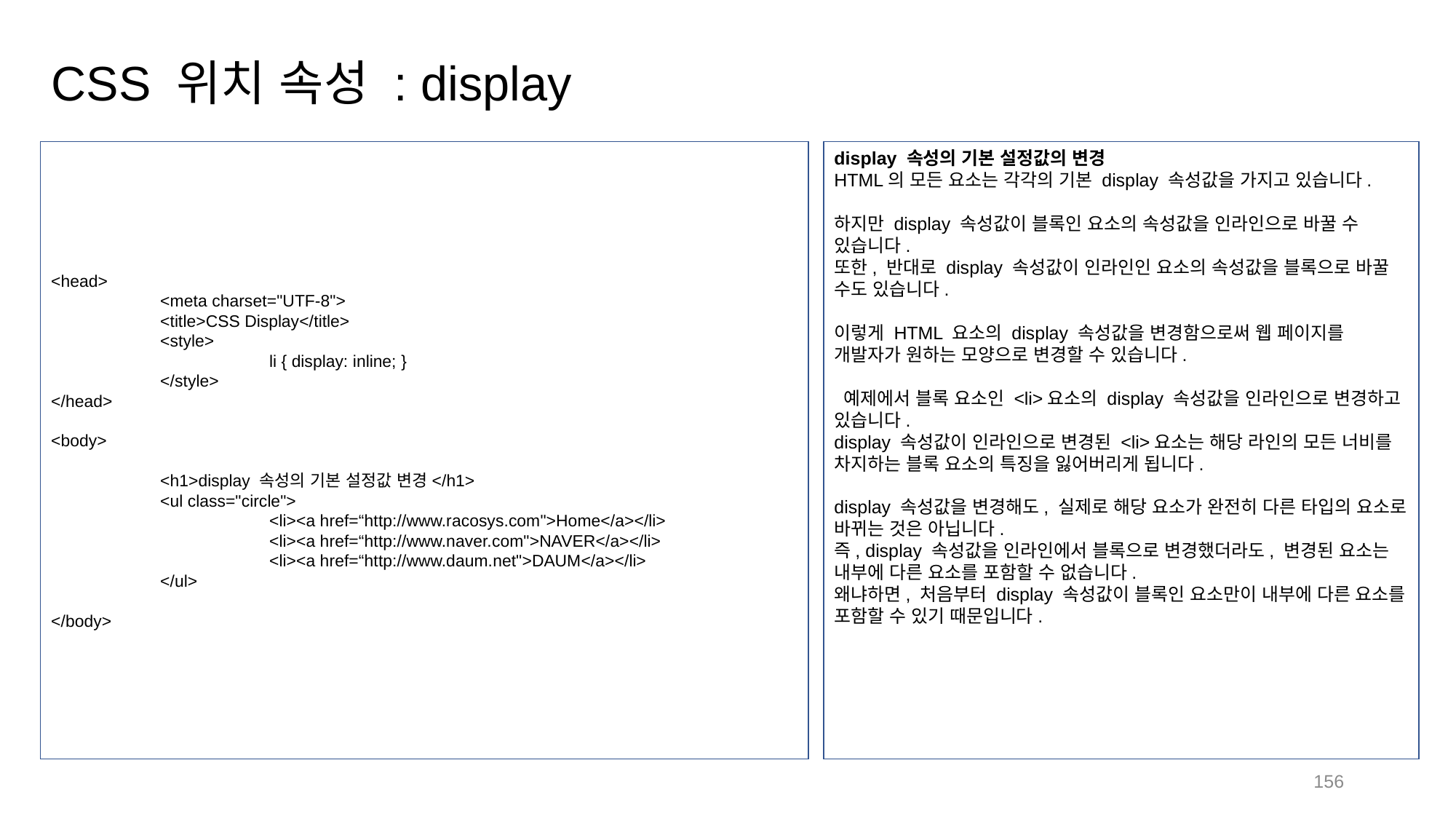

# CSS 위치 속성 : display
<head>
	<meta charset="UTF-8">
	<title>CSS Display</title>
	<style>
		li { display: inline; }
	</style>
</head>

<body>

	<h1>display 속성의 기본 설정값 변경</h1>
	<ul class="circle">
		<li><a href=“http://www.racosys.com">Home</a></li>
		<li><a href=“http://www.naver.com">NAVER</a></li>
		<li><a href=“http://www.daum.net">DAUM</a></li>
	</ul>

</body>
display 속성의 기본 설정값의 변경
HTML의 모든 요소는 각각의 기본 display 속성값을 가지고 있습니다.

하지만 display 속성값이 블록인 요소의 속성값을 인라인으로 바꿀 수 있습니다.
또한, 반대로 display 속성값이 인라인인 요소의 속성값을 블록으로 바꿀 수도 있습니다.

이렇게 HTML 요소의 display 속성값을 변경함으로써 웹 페이지를 개발자가 원하는 모양으로 변경할 수 있습니다.

 예제에서 블록 요소인 <li>요소의 display 속성값을 인라인으로 변경하고 있습니다.
display 속성값이 인라인으로 변경된 <li>요소는 해당 라인의 모든 너비를 차지하는 블록 요소의 특징을 잃어버리게 됩니다.

display 속성값을 변경해도, 실제로 해당 요소가 완전히 다른 타입의 요소로 바뀌는 것은 아닙니다.
즉, display 속성값을 인라인에서 블록으로 변경했더라도, 변경된 요소는 내부에 다른 요소를 포함할 수 없습니다.
왜냐하면, 처음부터 display 속성값이 블록인 요소만이 내부에 다른 요소를 포함할 수 있기 때문입니다.

156